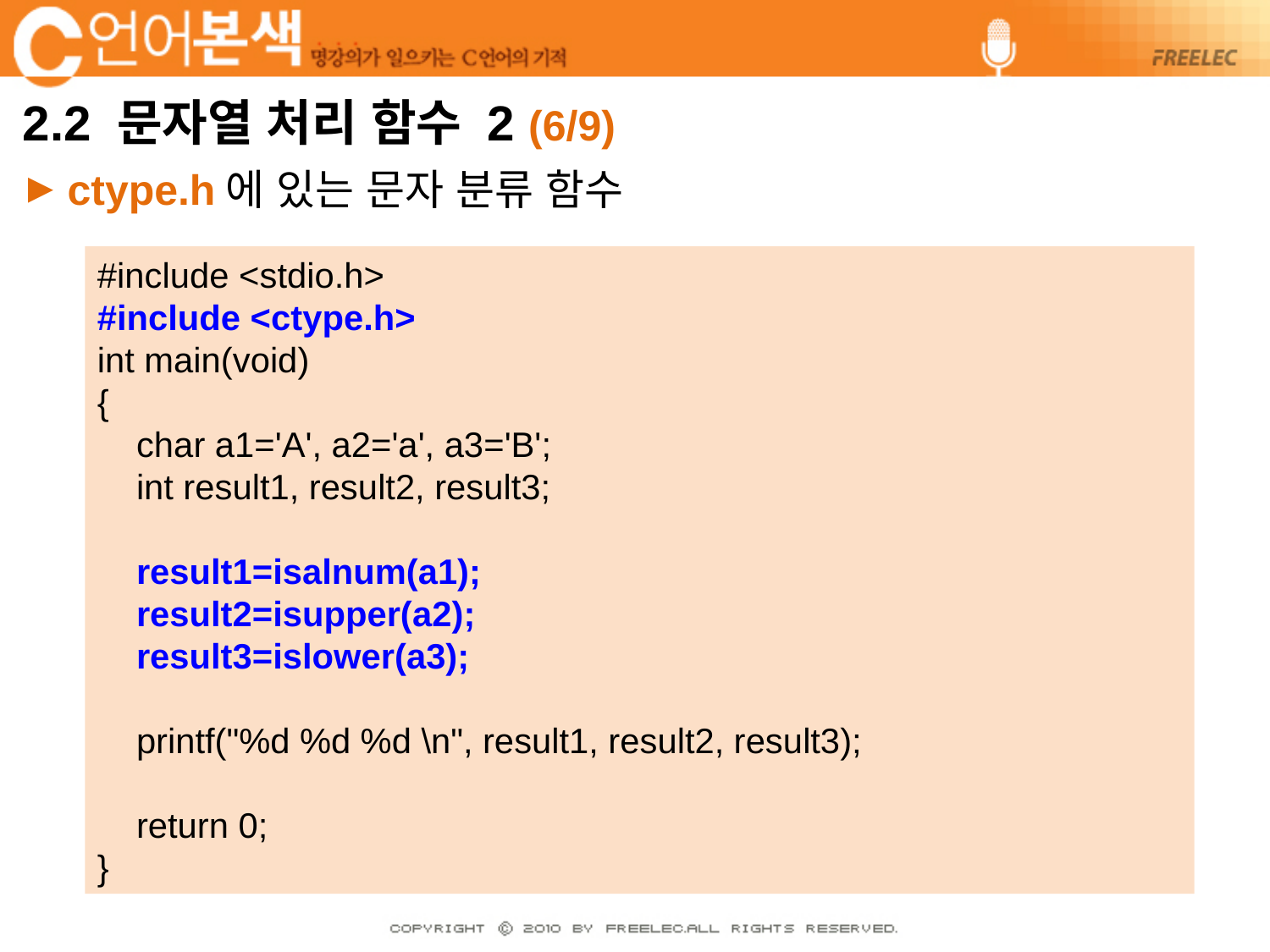

# 2.2 문자열 처리 함수 2 (6/9)
ctype.h에 있는 문자 분류 함수
#include <stdio.h>
#include <ctype.h>
int main(void)
{
    char a1='A', a2='a', a3='B';
    int result1, result2, result3;

    result1=isalnum(a1);
    result2=isupper(a2);
    result3=islower(a3);

    printf("%d %d %d \n", result1, result2, result3);

    return 0;
}